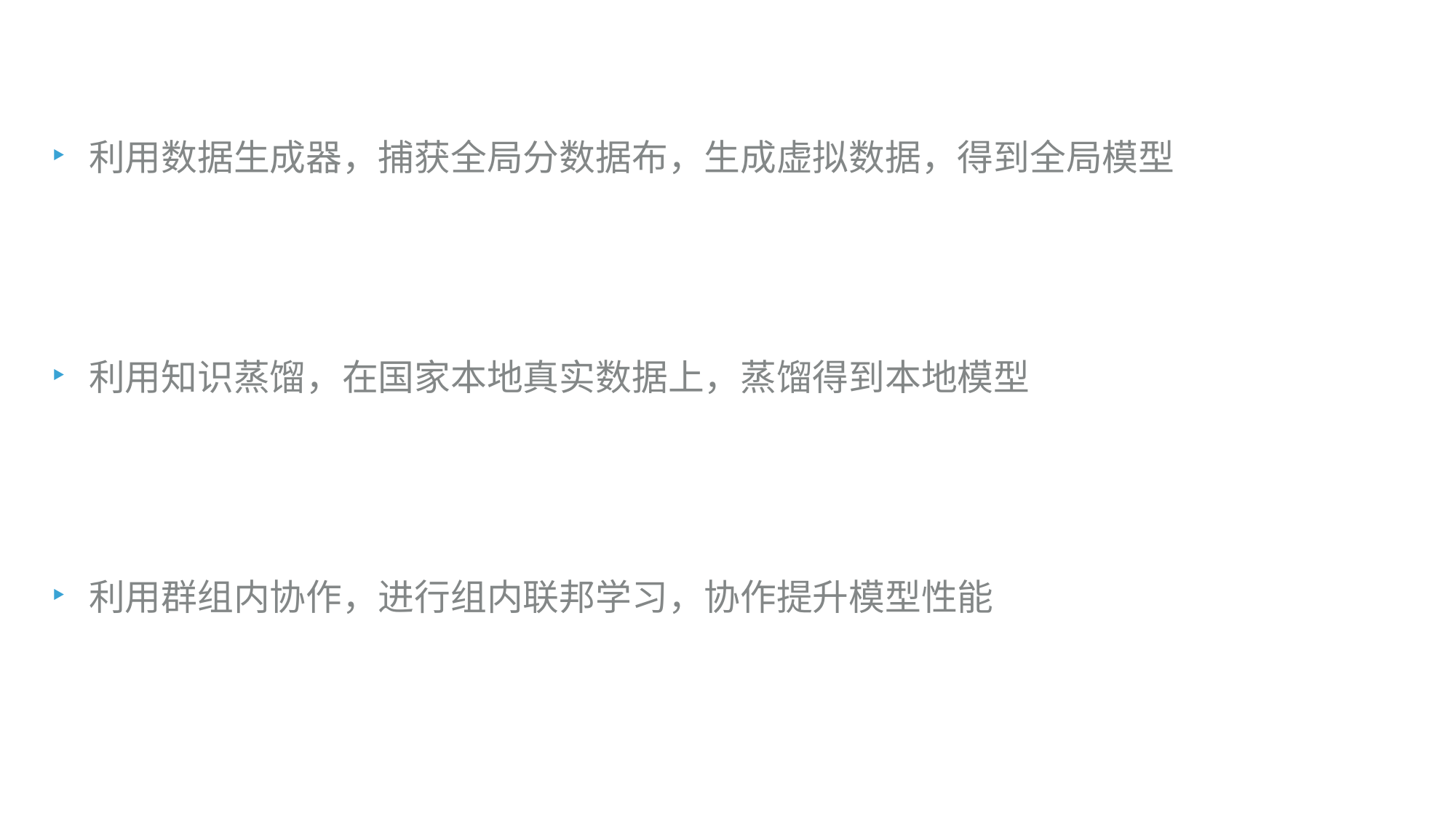

利用数据生成器，捕获全局分数据布，生成虚拟数据，得到全局模型

利用知识蒸馏，在国家本地真实数据上，蒸馏得到本地模型

利用群组内协作，进行组内联邦学习，协作提升模型性能